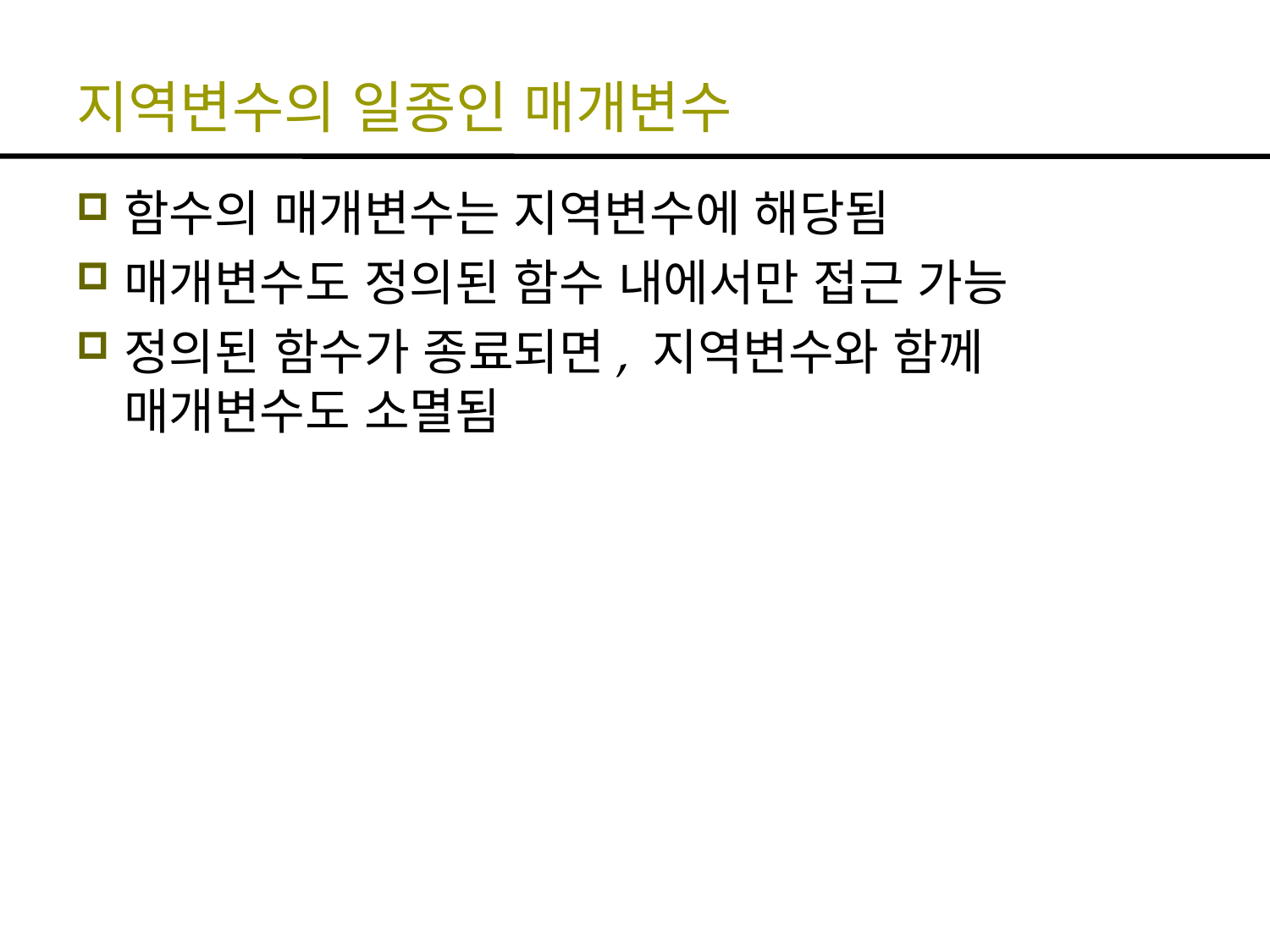

# 지역변수의 일종인 매개변수
함수의 매개변수는 지역변수에 해당됨
매개변수도 정의된 함수 내에서만 접근 가능
정의된 함수가 종료되면, 지역변수와 함께 매개변수도 소멸됨